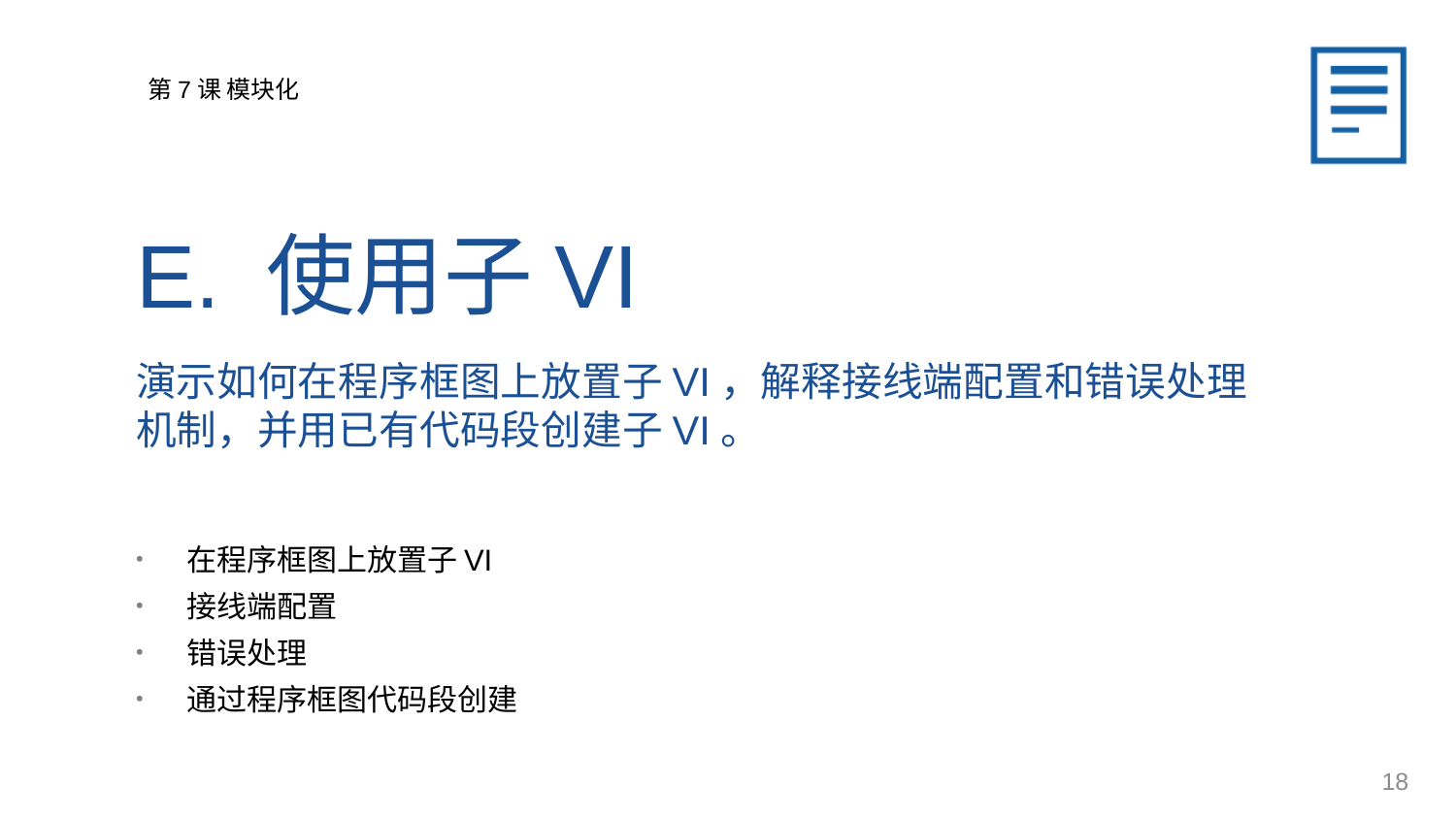

E. 使用子VI
演示如何在程序框图上放置子VI，解释接线端配置和错误处理机制，并用已有代码段创建子VI。
在程序框图上放置子VI
接线端配置
错误处理
通过程序框图代码段创建
18